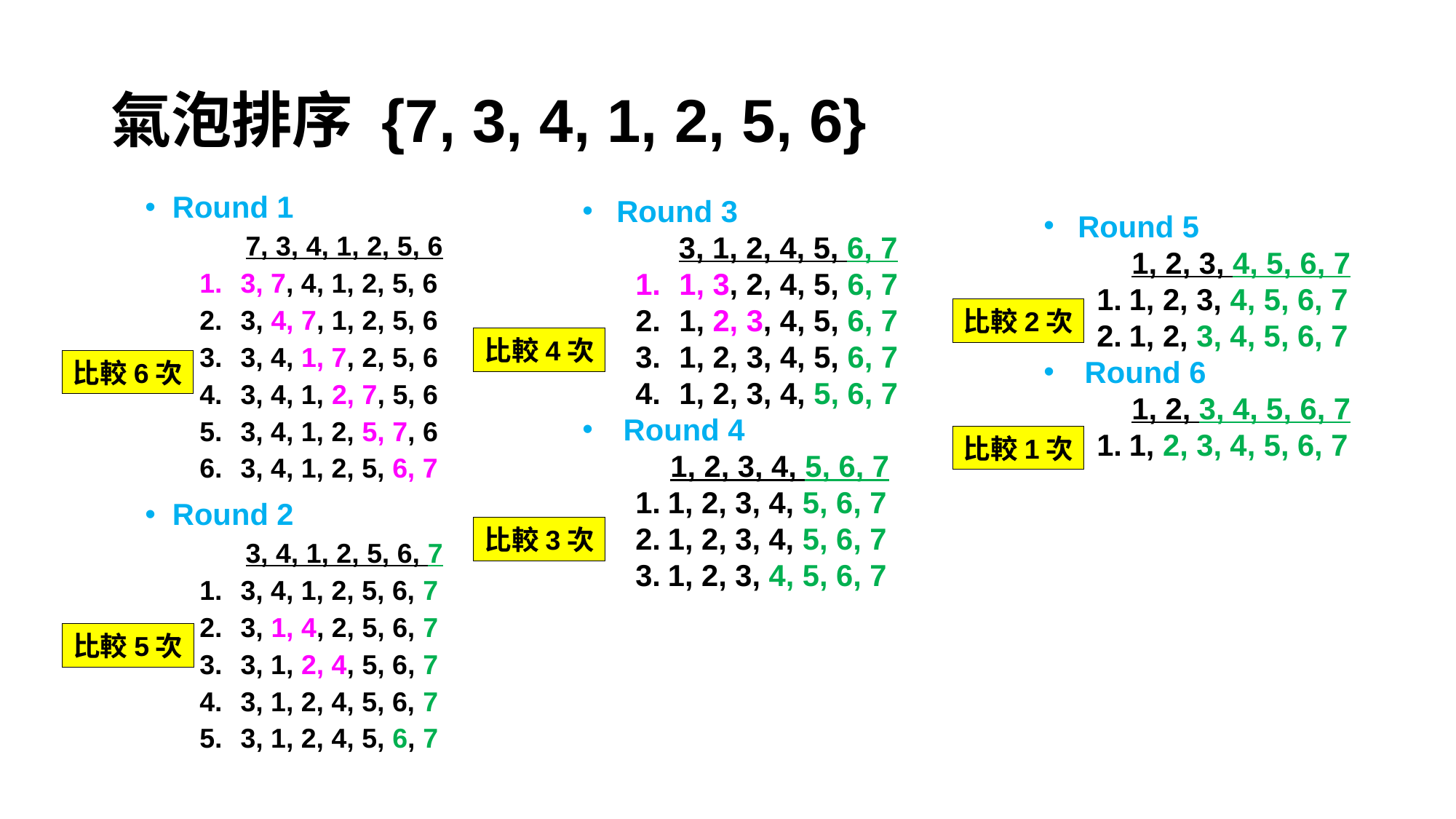

# 氣泡排序 {7, 3, 4, 1, 2, 5, 6}
Round 1
      7, 3, 4, 1, 2, 5, 6
3, 7, 4, 1, 2, 5, 6
3, 4, 7, 1, 2, 5, 6
3, 4, 1, 7, 2, 5, 6
3, 4, 1, 2, 7, 5, 6
3, 4, 1, 2, 5, 7, 6
3, 4, 1, 2, 5, 6, 7
Round 2
      3, 4, 1, 2, 5, 6, 7
3, 4, 1, 2, 5, 6, 7
3, 1, 4, 2, 5, 6, 7
3, 1, 2, 4, 5, 6, 7
3, 1, 2, 4, 5, 6, 7
3, 1, 2, 4, 5, 6, 7

Round 3
     3, 1, 2, 4, 5, 6, 7
1, 3, 2, 4, 5, 6, 7
1, 2, 3, 4, 5, 6, 7
1, 2, 3, 4, 5, 6, 7
1, 2, 3, 4, 5, 6, 7
Round 4
    1, 2, 3, 4, 5, 6, 7
1, 2, 3, 4, 5, 6, 7
1, 2, 3, 4, 5, 6, 7
1, 2, 3, 4, 5, 6, 7
Round 5
    1, 2, 3, 4, 5, 6, 7
1, 2, 3, 4, 5, 6, 7
1, 2, 3, 4, 5, 6, 7
Round 6
    1, 2, 3, 4, 5, 6, 7
1, 2, 3, 4, 5, 6, 7
比較2次
比較4次
比較6次
比較1次
比較3次
比較5次